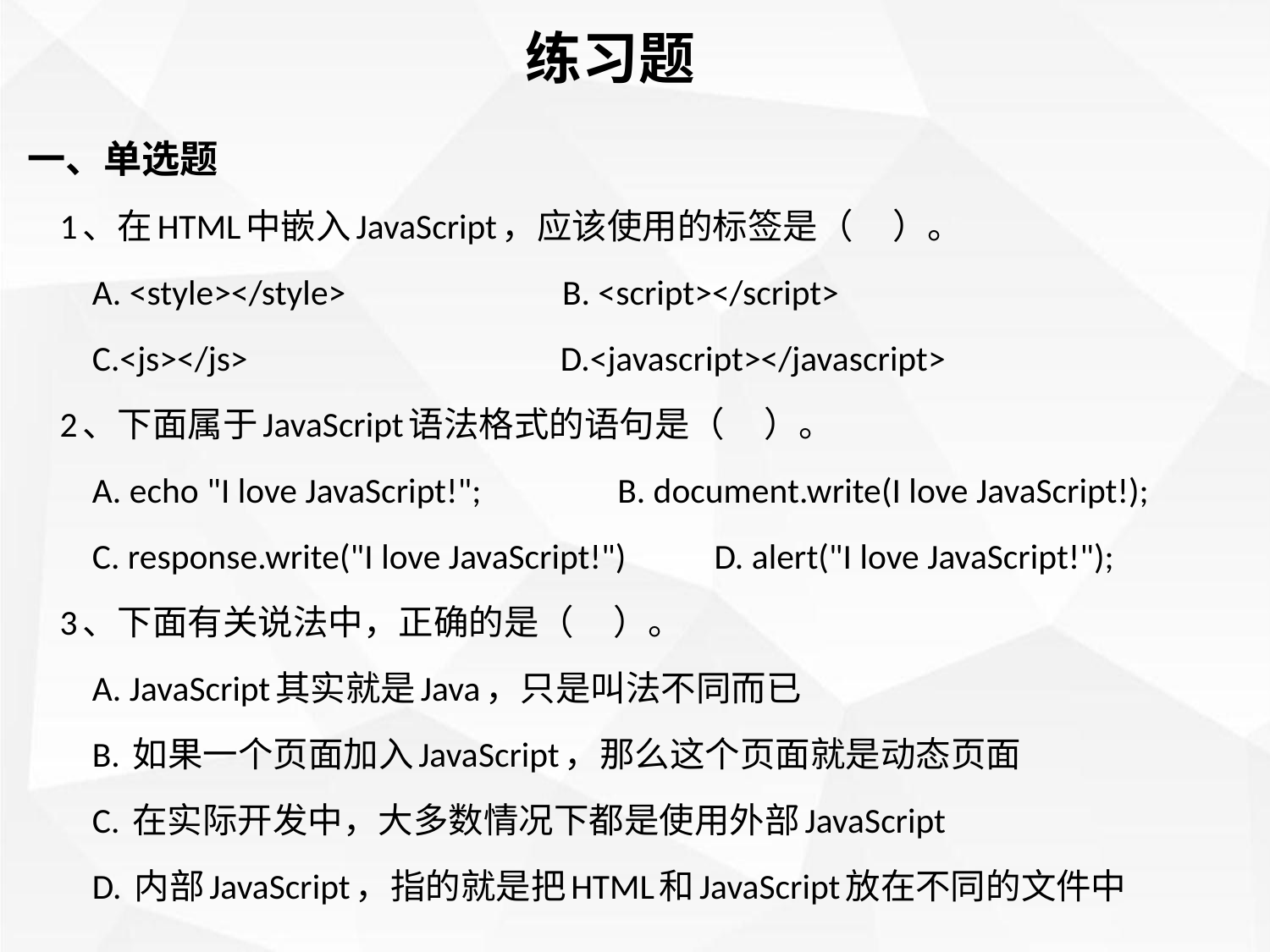

练习题
一、单选题
    1、在HTML中嵌入JavaScript，应该使用的标签是（     ）。
        A. <style></style>                           B. <script></script>
        C.<js></js>                                       D.<javascript></javascript>
    2、下面属于JavaScript语法格式的语句是（     ）。
        A. echo "I love JavaScript!";                 B. document.write(I love JavaScript!);
        C. response.write("I love JavaScript!")           D. alert("I love JavaScript!");
    3、下面有关说法中，正确的是（     ）。
        A. JavaScript其实就是Java，只是叫法不同而已
        B. 如果一个页面加入JavaScript，那么这个页面就是动态页面
        C. 在实际开发中，大多数情况下都是使用外部JavaScript
        D. 内部JavaScript，指的就是把HTML和JavaScript放在不同的文件中